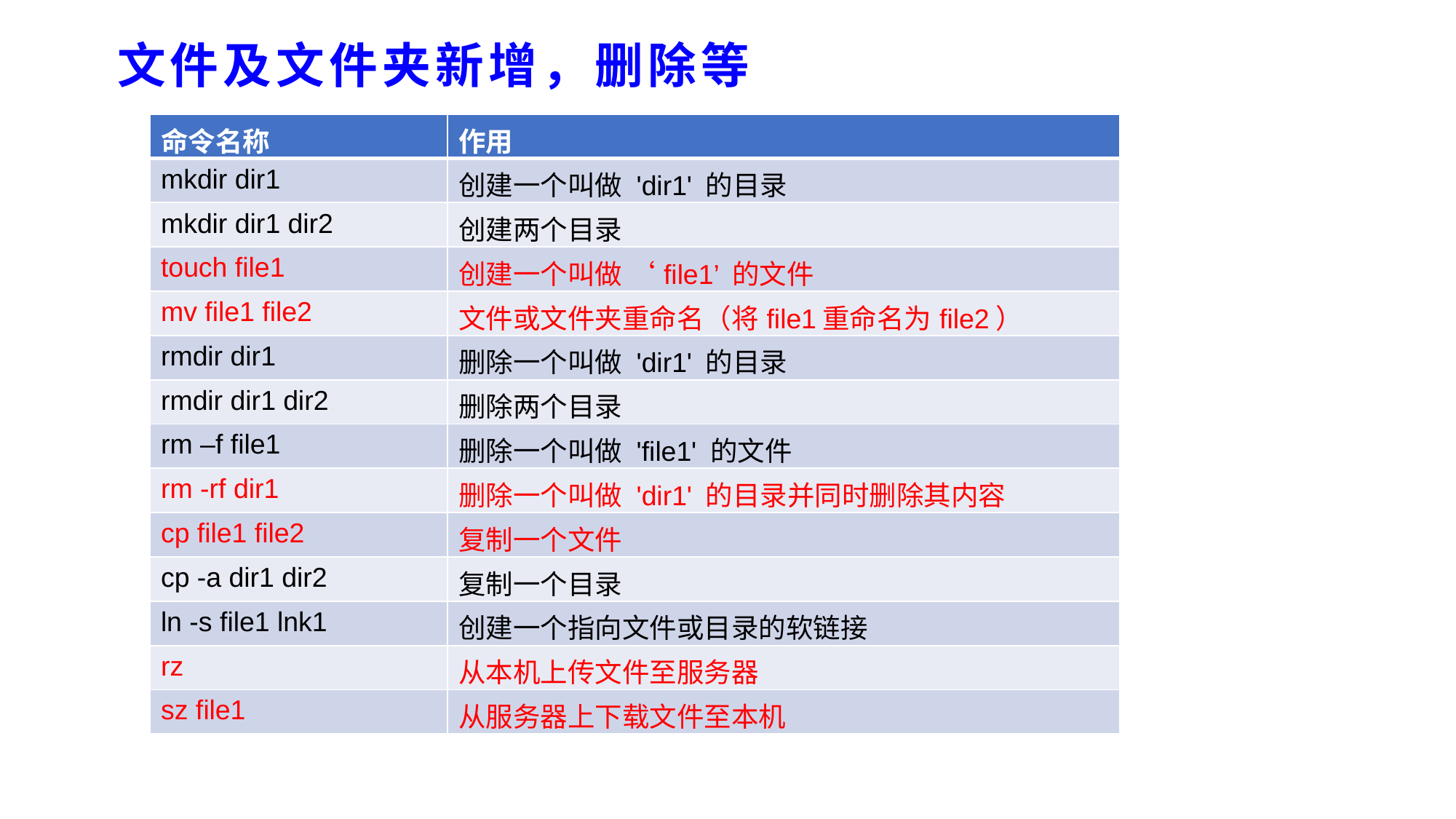

文件及文件夹新增，删除等
| 命令名称 | 作用 |
| --- | --- |
| mkdir dir1 | 创建一个叫做 'dir1' 的目录 |
| mkdir dir1 dir2 | 创建两个目录 |
| touch file1 | 创建一个叫做 ‘file1’ 的文件 |
| mv file1 file2 | 文件或文件夹重命名（将file1重命名为file2） |
| rmdir dir1 | 删除一个叫做 'dir1' 的目录 |
| rmdir dir1 dir2 | 删除两个目录 |
| rm –f file1 | 删除一个叫做 'file1' 的文件 |
| rm -rf dir1 | 删除一个叫做 'dir1' 的目录并同时删除其内容 |
| cp file1 file2 | 复制一个文件 |
| cp -a dir1 dir2 | 复制一个目录 |
| ln -s file1 lnk1 | 创建一个指向文件或目录的软链接 |
| rz | 从本机上传文件至服务器 |
| sz file1 | 从服务器上下载文件至本机 |